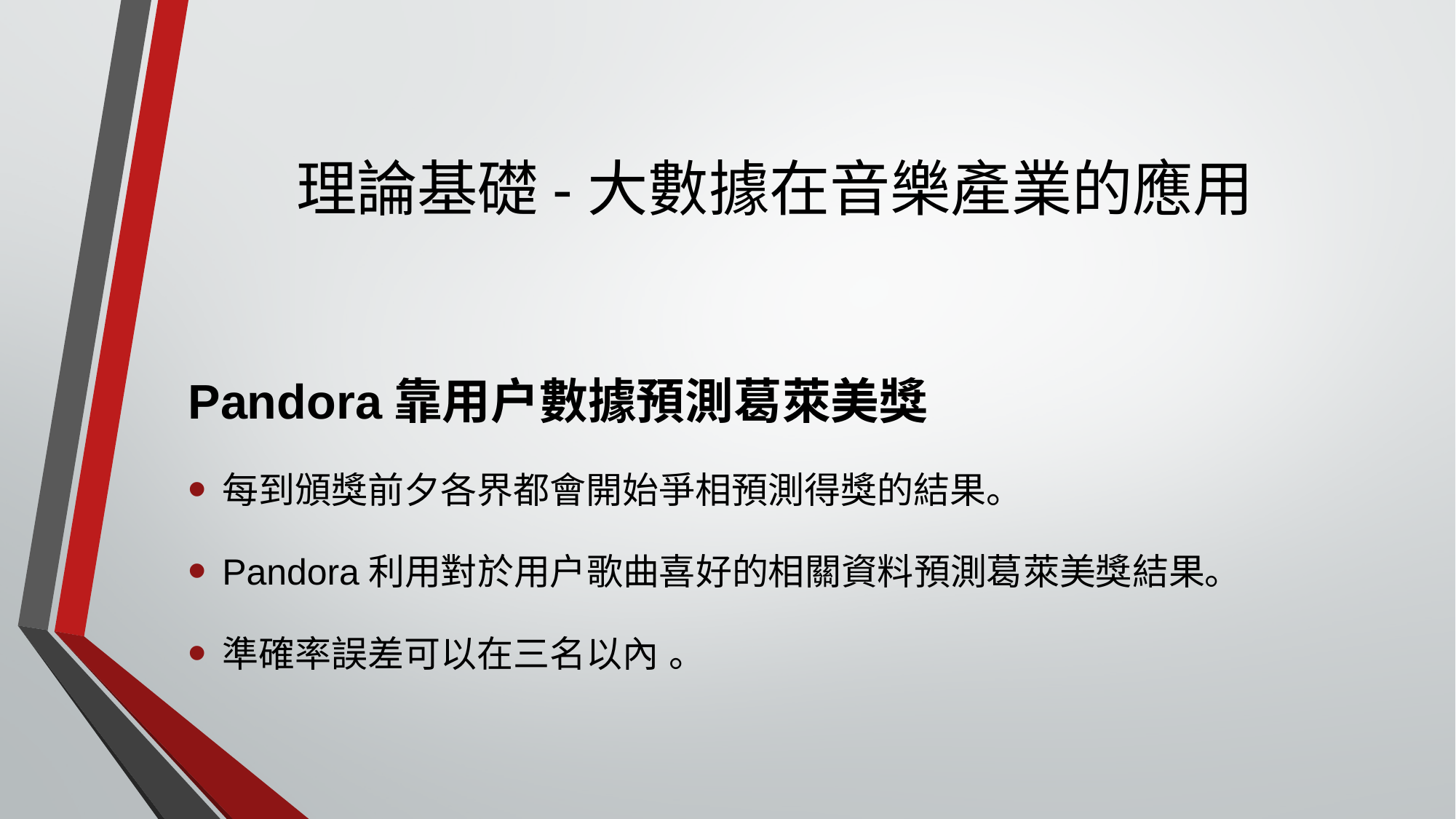

# 理論基礎-大數據在音樂產業的應用
Pandora靠用戶數據預測葛萊美獎
每到頒獎前夕各界都會開始爭相預測得獎的結果。
Pandora利用對於用戶歌曲喜好的相關資料預測葛萊美獎結果。
準確率誤差可以在三名以內 。